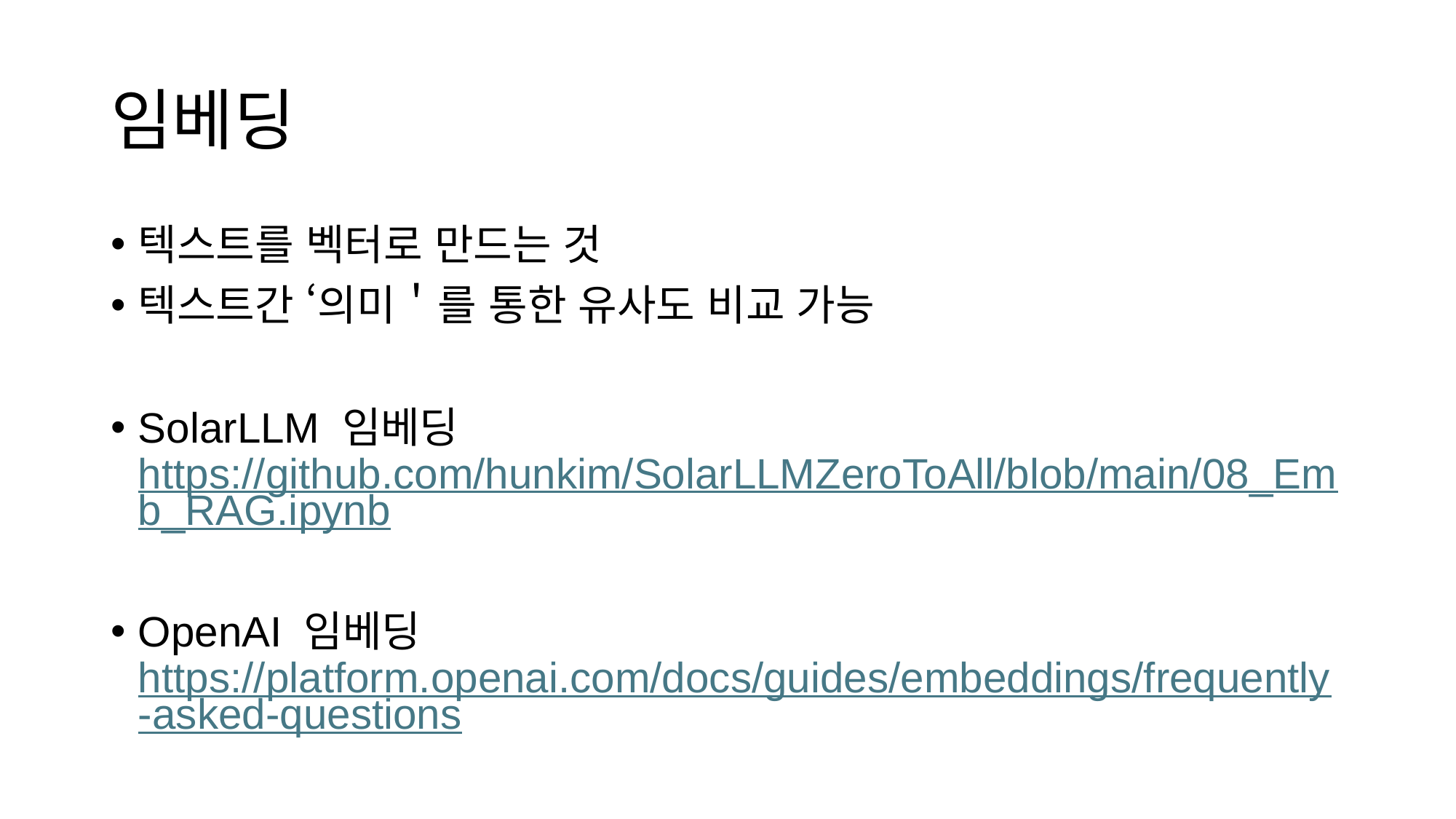

# 임베딩
텍스트를 벡터로 만드는 것
텍스트간 ‘의미＇를 통한 유사도 비교 가능

SolarLLM 임베딩 https://github.com/hunkim/SolarLLMZeroToAll/blob/main/08_Emb_RAG.ipynb

OpenAI 임베딩 https://platform.openai.com/docs/guides/embeddings/frequently-asked-questions